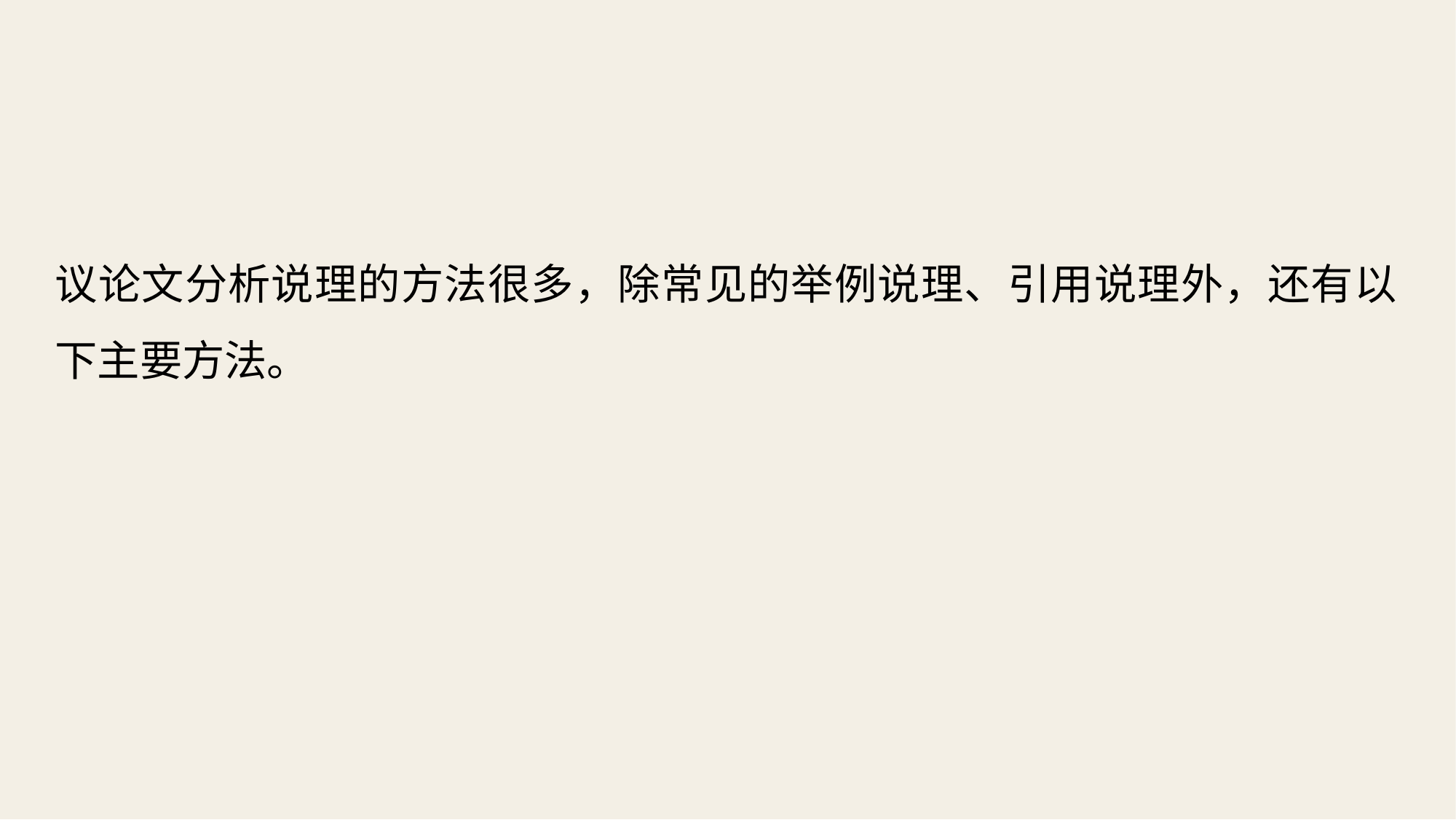

议论文分析说理的方法很多，除常见的举例说理、引用说理外，还有以下主要方法。